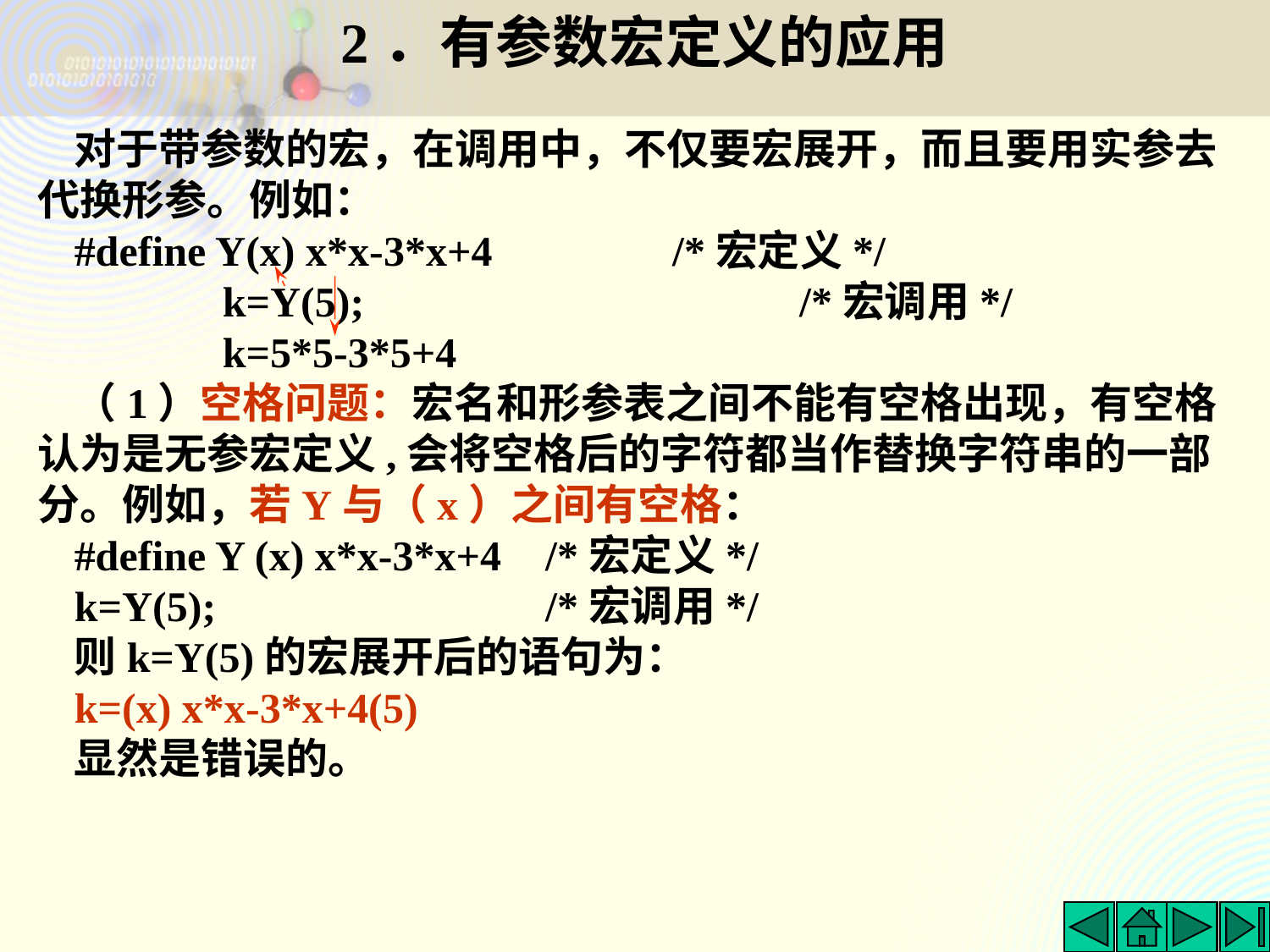

# 2．有参数宏定义的应用
对于带参数的宏，在调用中，不仅要宏展开，而且要用实参去代换形参。例如：
#define Y(x) x*x-3*x+4         	/*宏定义*/
              k=Y(5);                   		/*宏调用*/
              k=5*5-3*5+4
（1）空格问题：宏名和形参表之间不能有空格出现，有空格认为是无参宏定义,会将空格后的字符都当作替换字符串的一部分。例如，若Y与（x）之间有空格：
#define Y (x) x*x-3*x+4    	/*宏定义*/
k=Y(5);                       	/*宏调用*/
则k=Y(5)的宏展开后的语句为：
k=(x) x*x-3*x+4(5)
显然是错误的。